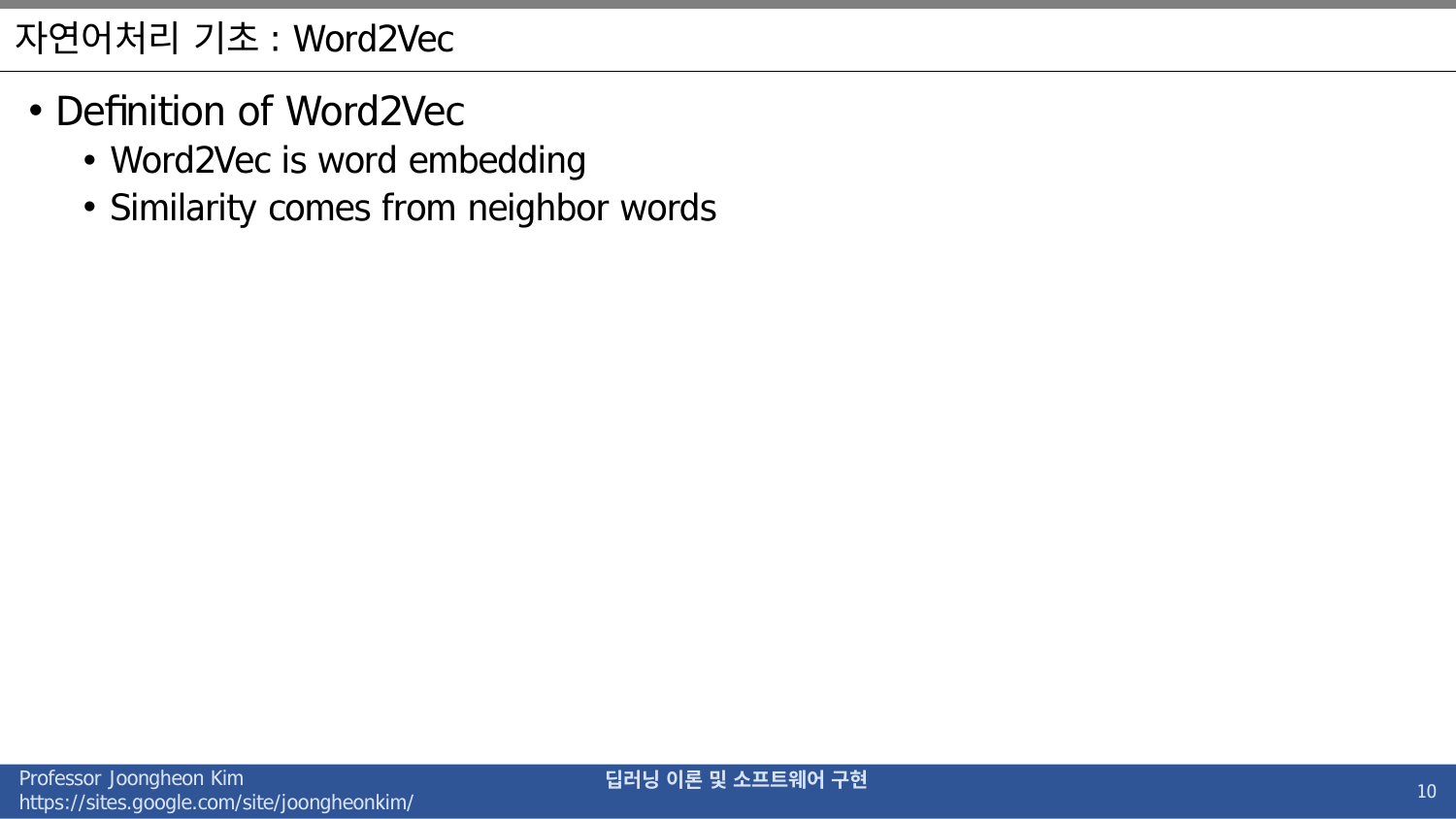

# 자연어처리 기초: Word2Vec
Definition of Word2Vec
Word2Vec is word embedding
Similarity comes from neighbor words

10